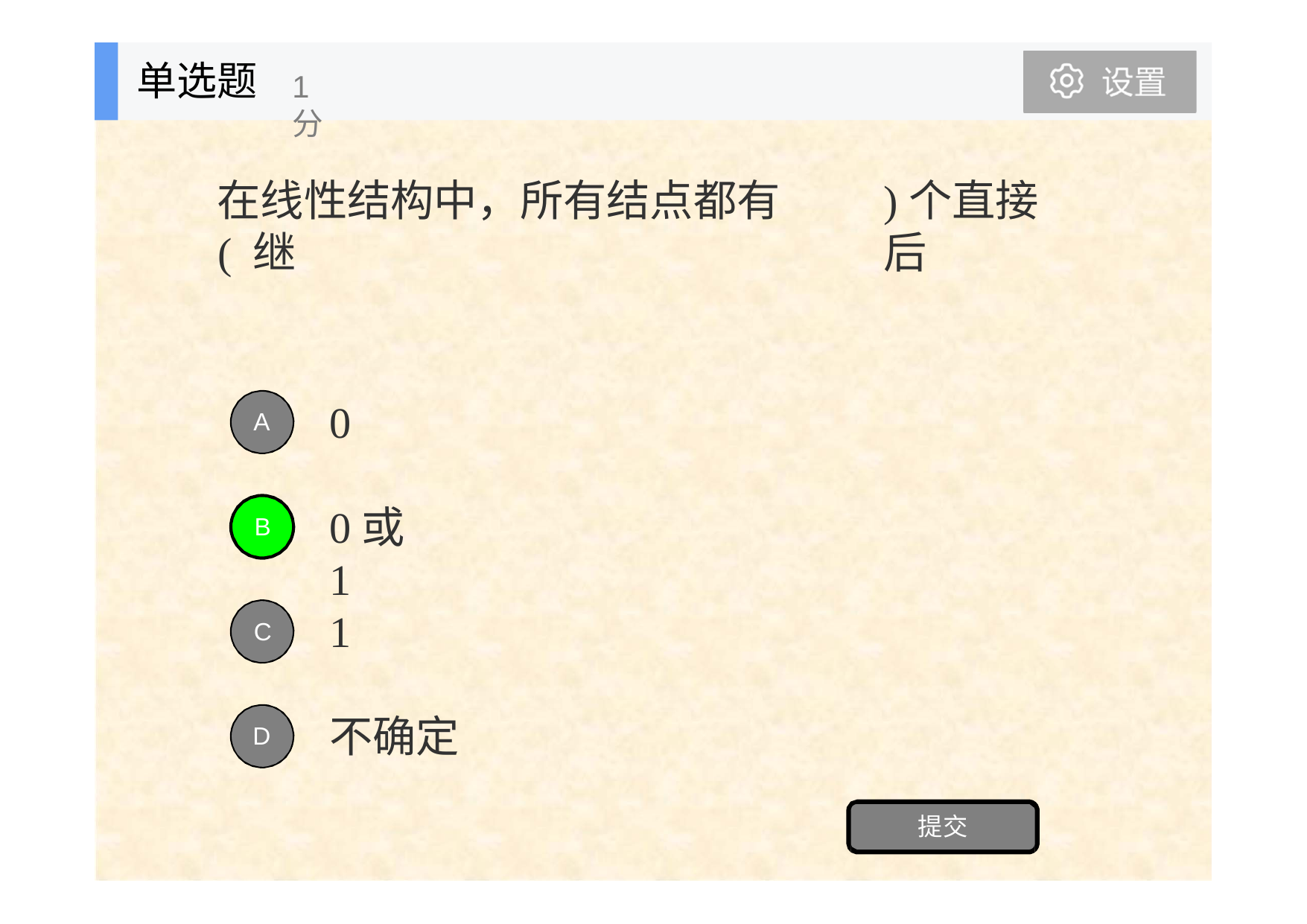

单选题
1分
# 在线性结构中，所有结点都有( 继
)个直接后

0
A

0或1
B

1
C

不确定
D

提交